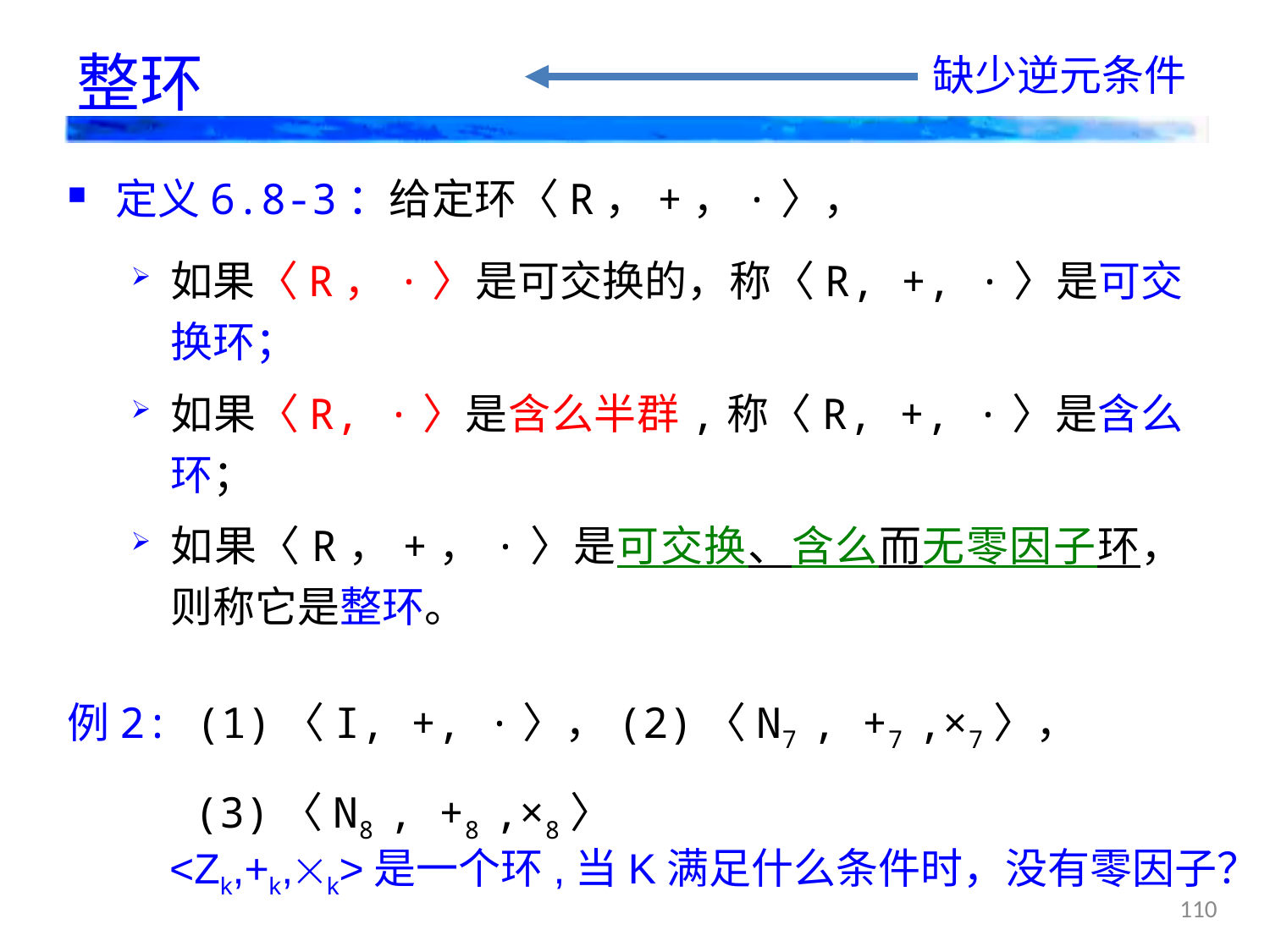

# 整环
缺少逆元条件
定义6.8-3：给定环〈R，+，·〉，
如果〈R，·〉是可交换的，称〈R, +, ·〉是可交换环；
如果〈R, ·〉是含么半群,称〈R, +, ·〉是含么环；
如果〈R，+，·〉是可交换、含么而无零因子环，则称它是整环。
例2: (1)〈I, +, ·〉，(2)〈N7 , +7 ,×7〉，
     (3)〈N8 , +8 ,×8〉

<Zk,+k,×k>是一个环,当K满足什么条件时，没有零因子？
110